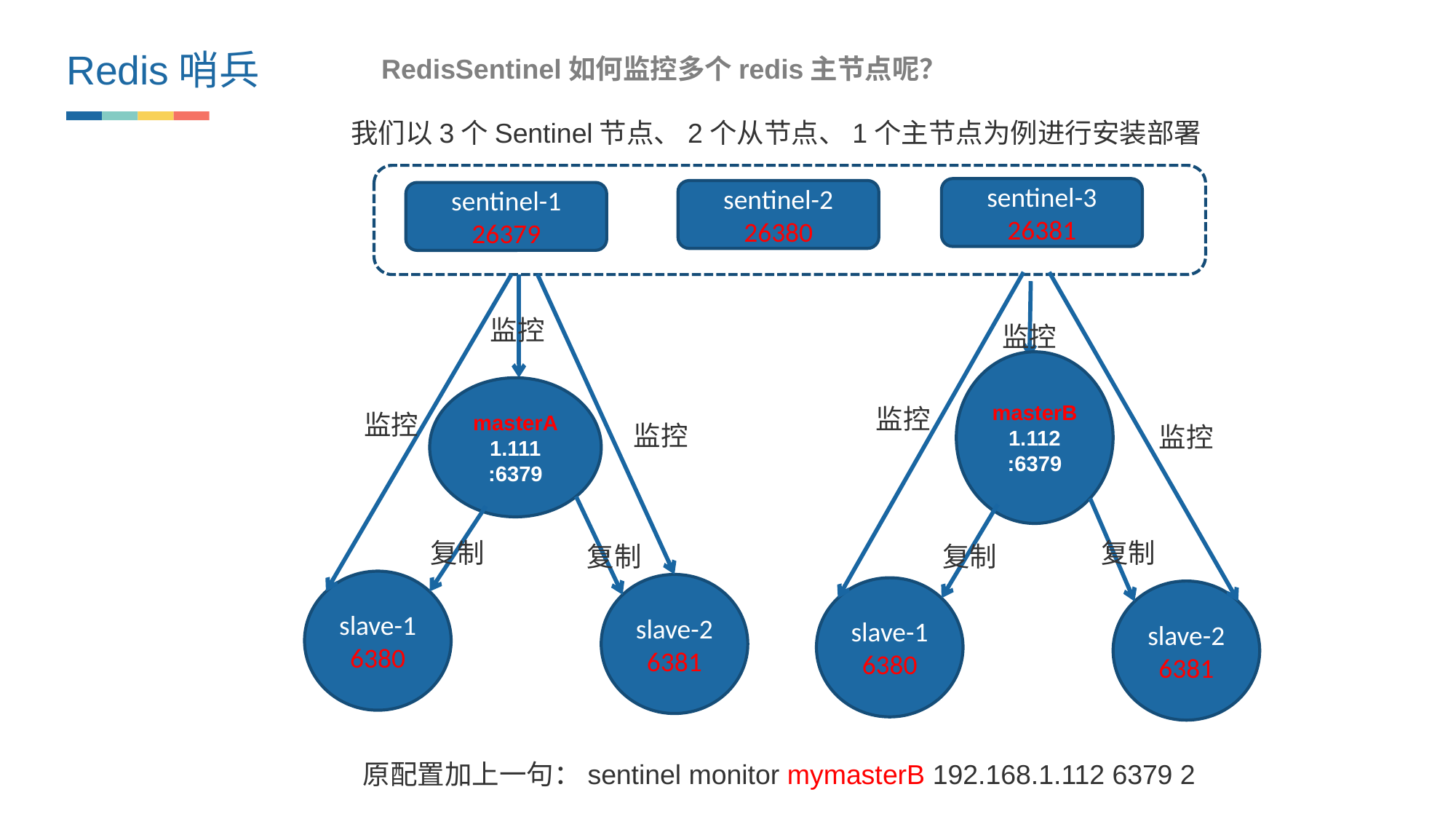

Redis哨兵
RedisSentinel如何监控多个redis主节点呢？
我们以3个Sentinel节点、2个从节点、1个主节点为例进行安装部署

sentinel-3
26381
sentinel-2
26380
sentinel-1
26379
监控
监控
masterB
1.112
:6379
masterA
1.111
:6379
监控
监控
监控
监控
复制
复制
复制
复制
slave-1
6380
slave-2
6381
slave-1
6380
slave-2
6381
原配置加上一句：sentinel monitor mymasterB 192.168.1.112 6379 2